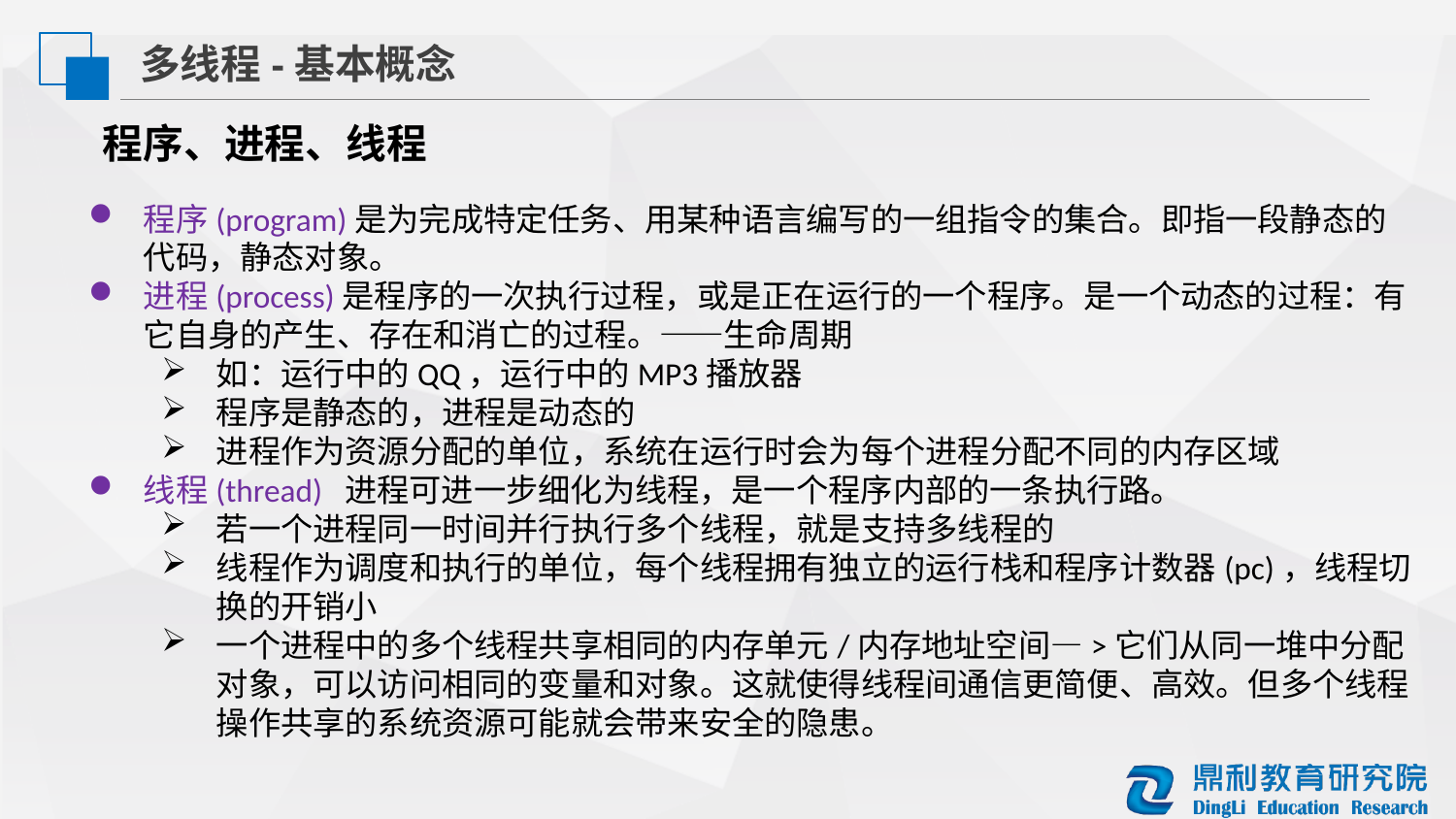

多线程-基本概念
程序、进程、线程
程序(program)是为完成特定任务、用某种语言编写的一组指令的集合。即指一段静态的代码，静态对象。
进程(process)是程序的一次执行过程，或是正在运行的一个程序。是一个动态的过程：有它自身的产生、存在和消亡的过程。——生命周期
如：运行中的QQ，运行中的MP3播放器
程序是静态的，进程是动态的
进程作为资源分配的单位，系统在运行时会为每个进程分配不同的内存区域
线程(thread)  进程可进一步细化为线程，是一个程序内部的一条执行路。
若一个进程同一时间并行执行多个线程，就是支持多线程的
线程作为调度和执行的单位，每个线程拥有独立的运行栈和程序计数器(pc)，线程切换的开销小
一个进程中的多个线程共享相同的内存单元/内存地址空间—>它们从同一堆中分配对象，可以访问相同的变量和对象。这就使得线程间通信更简便、高效。但多个线程操作共享的系统资源可能就会带来安全的隐患。